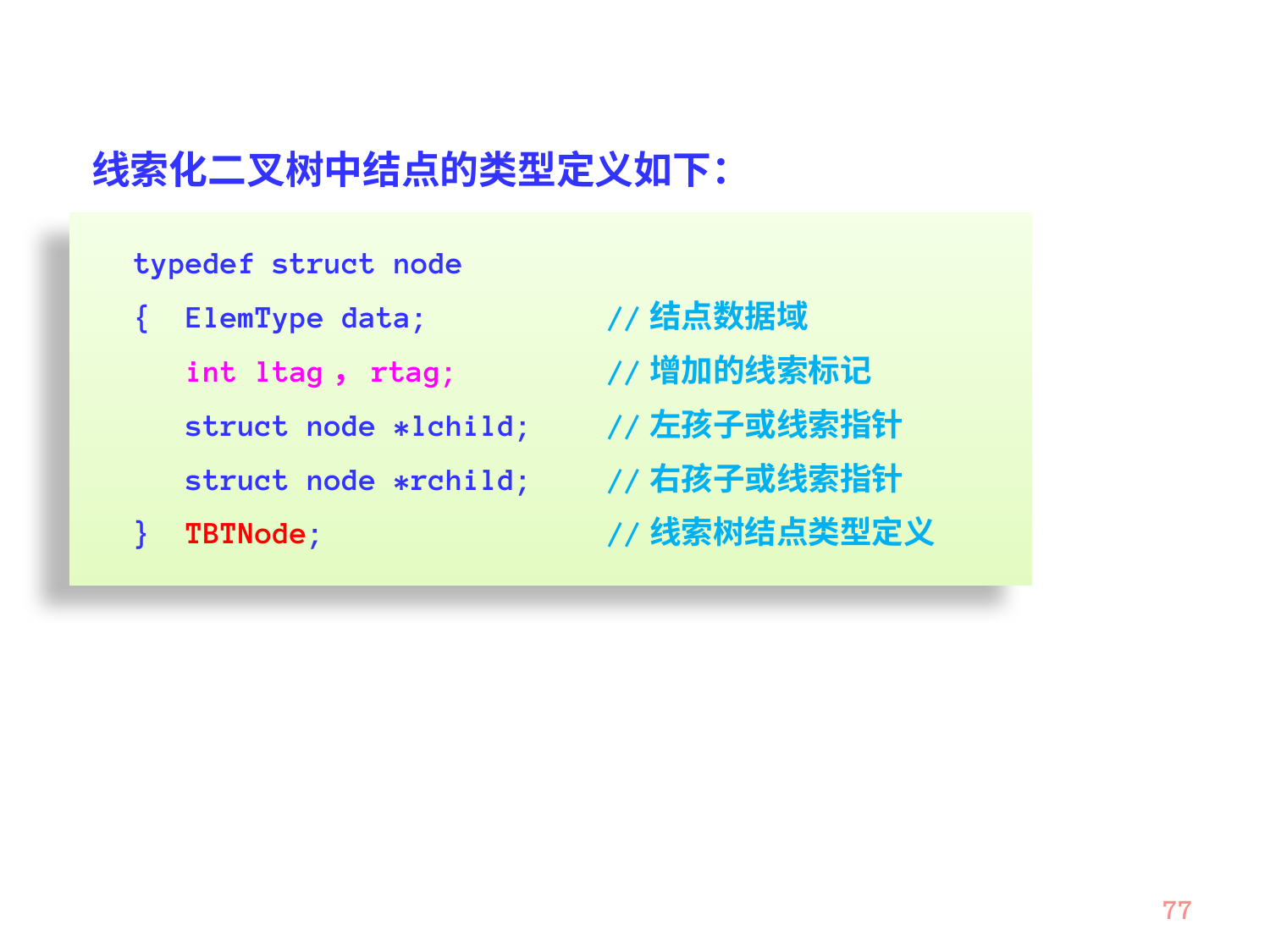

线索化二叉树中结点的类型定义如下：
  typedef struct node
  {  ElemType data;		//结点数据域
     int ltag，rtag;      	//增加的线索标记
     struct node *lchild;	//左孩子或线索指针
     struct node *rchild;	//右孩子或线索指针
  }  TBTNode;		　　　	//线索树结点类型定义
77